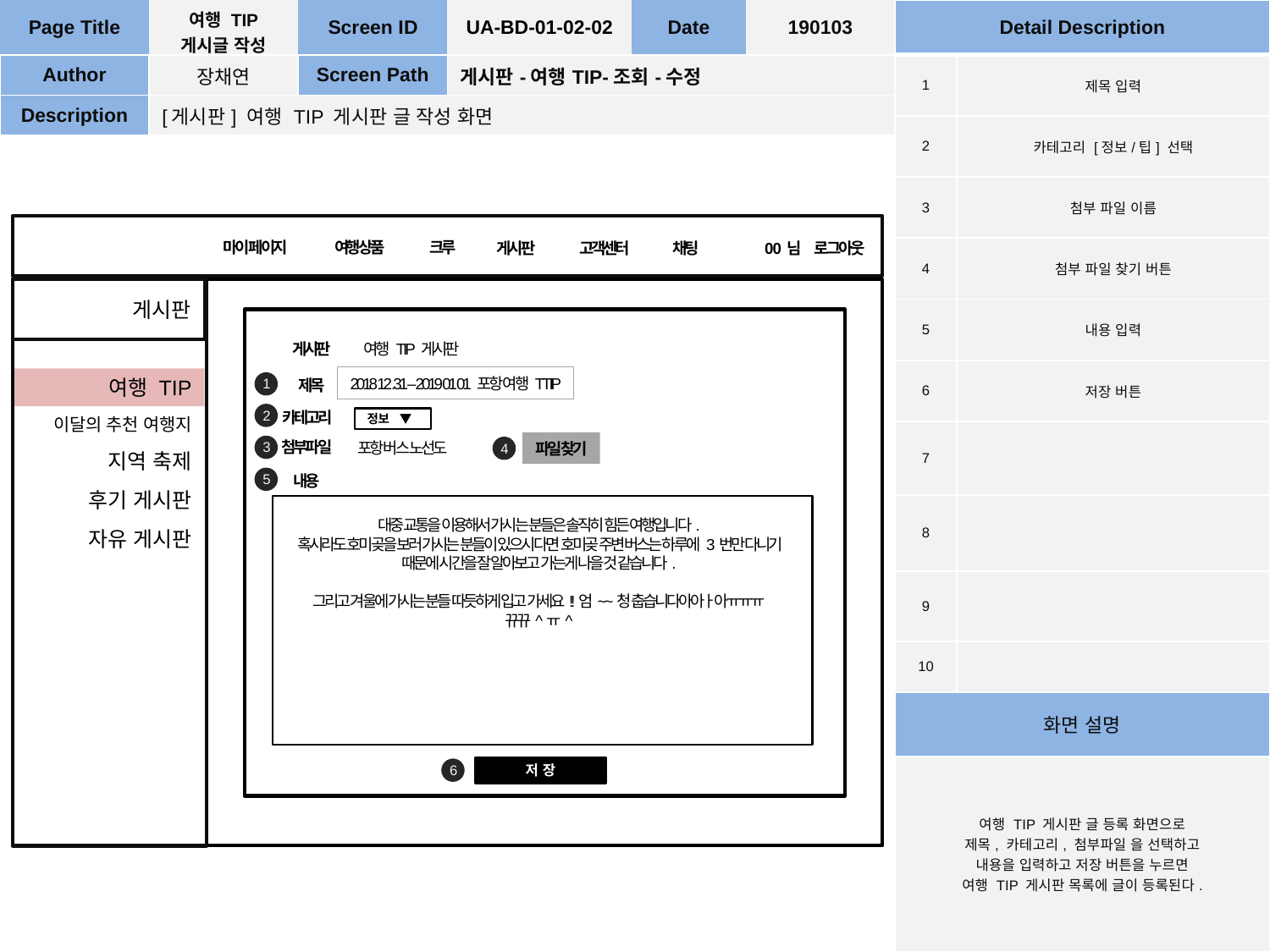

| Page Title | 여행 TIP 게시글 작성 | Screen ID | UA-BD-01-02-02 | Date | 190103 |
| --- | --- | --- | --- | --- | --- |
| Author | 장채연 | Screen Path | 게시판-여행TIP-조회-수정 |  |  |
| Description | [게시판] 여행 TIP 게시판 글 작성 화면 |  |  |  |  |
| Detail Description |  |
| --- | --- |
| 1 | 제목 입력 |
| 2 | 카테고리 [정보/팁] 선택 |
| 3 | 첨부 파일 이름 |
| 4 | 첨부 파일 찾기 버튼 |
| 5 | 내용 입력 |
| 6 | 저장 버튼 |
| 7 |  |
| 8 |  |
| 9 |  |
| 10 |  |
| 화면 설명 |  |
| 여행 TIP 게시판 글 등록 화면으로 제목, 카테고리, 첨부파일 을 선택하고 내용을 입력하고 저장 버튼을 누르면 여행 TIP 게시판 목록에 글이 등록된다. |  |

여행상품
크루
마이 페이지
게시판
고객센터
채팅
0 0 님
로그아웃

게시판
게시판
여행 TIP 게시판

2018 12 .31 – 2019 01 01 포항 여행 TTIP
여행 TIP
1

제목
2

카테고리
이달의 추천 여행지
정보   ▼
첨부파일
포항 버스 노선도
파일 찾기
3

4

지역 축제
5

내용
후기 게시판
대중 교통을 이용해서 가시는 분들은 솔직히 힘든 여행입니다.
혹시라도 호미곶을 보러 가시는 분들이 있으시다면  호미곶 주변 버스는 하루에 3번만 다니기 때문에 시간을 잘 알아보고 가는게 나을 것 같습니다.

그리고 겨울에 가시는 분들 따듯하게 입고 가세요!!엄~~청 춥습니다아아ㅏ아ㅠㅠㅠ
뀨뀨^ㅠ^
자유 게시판
6

저 장